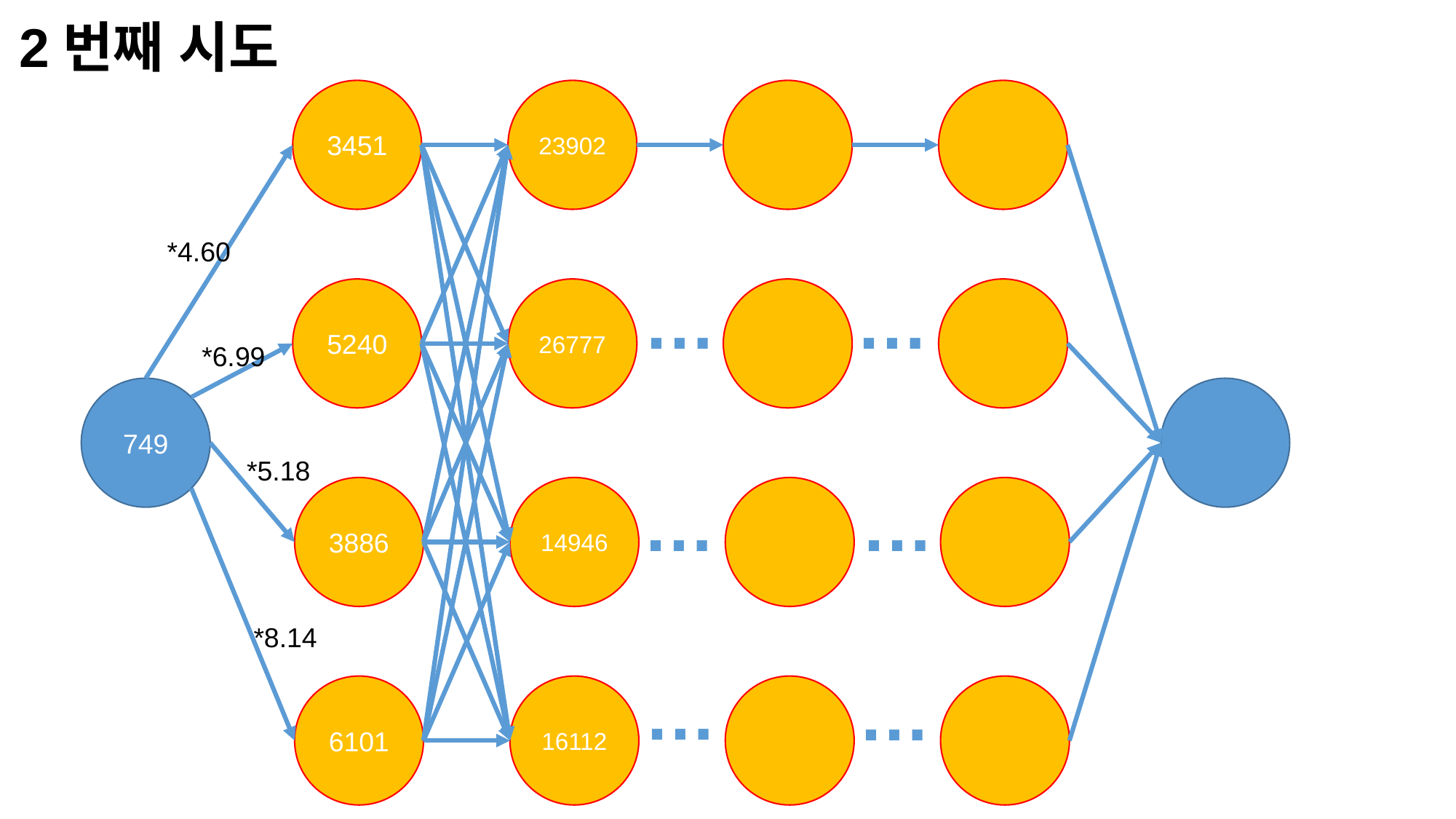

2번째 시도
3451
23902

*4.60
…
…
5240
26777

*6.99
749

*5.18
…
…
3886
14946

*8.14
…
…
6101
16112